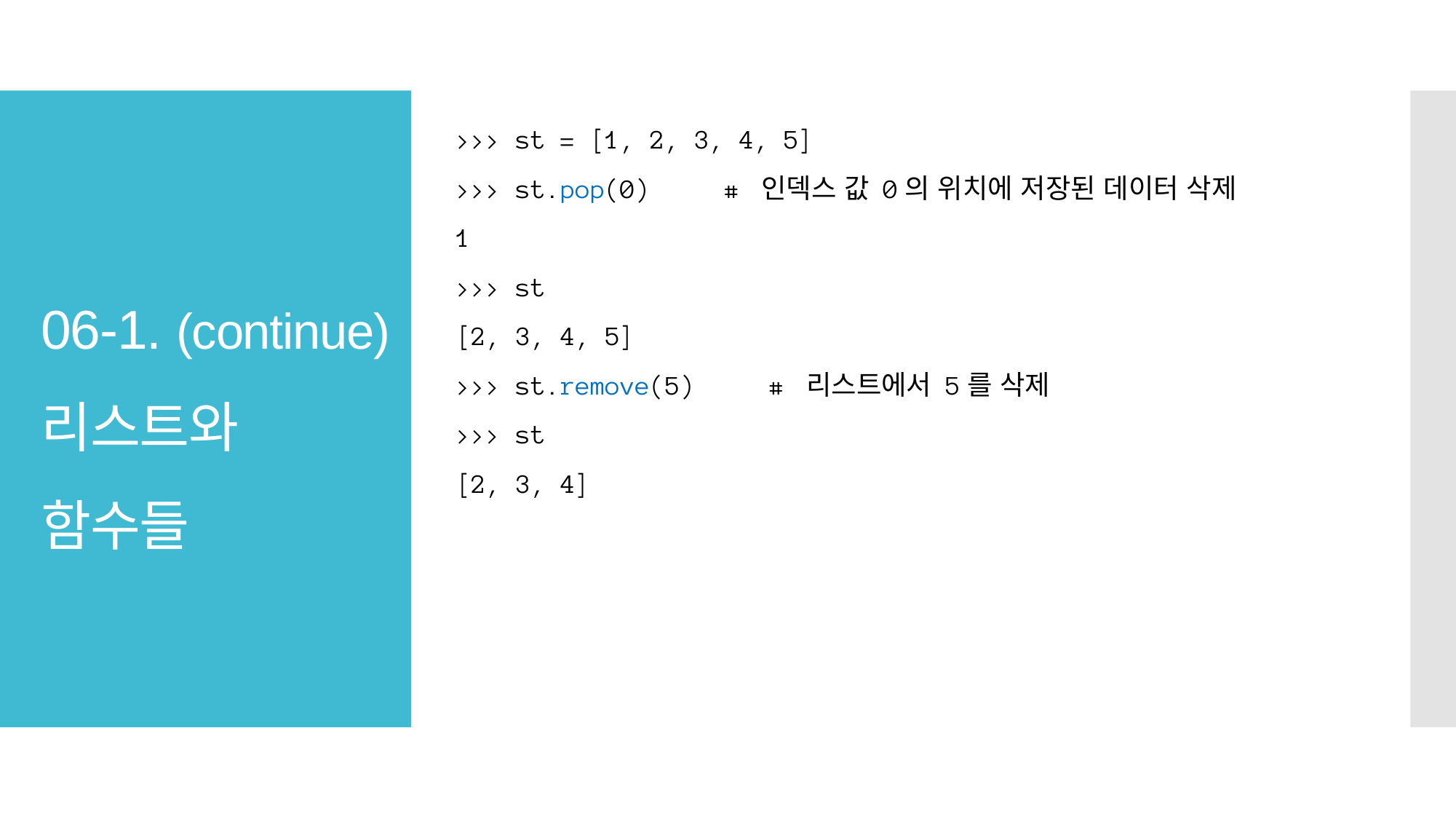

>>> st = [1, 2, 3, 4, 5]
>>> st.pop(0)     # 인덱스 값 0의 위치에 저장된 데이터 삭제
1
>>> st
[2, 3, 4, 5]
>>> st.remove(5)     # 리스트에서 5를 삭제
>>> st
[2, 3, 4]
# 06-1. (continue) 리스트와 함수들